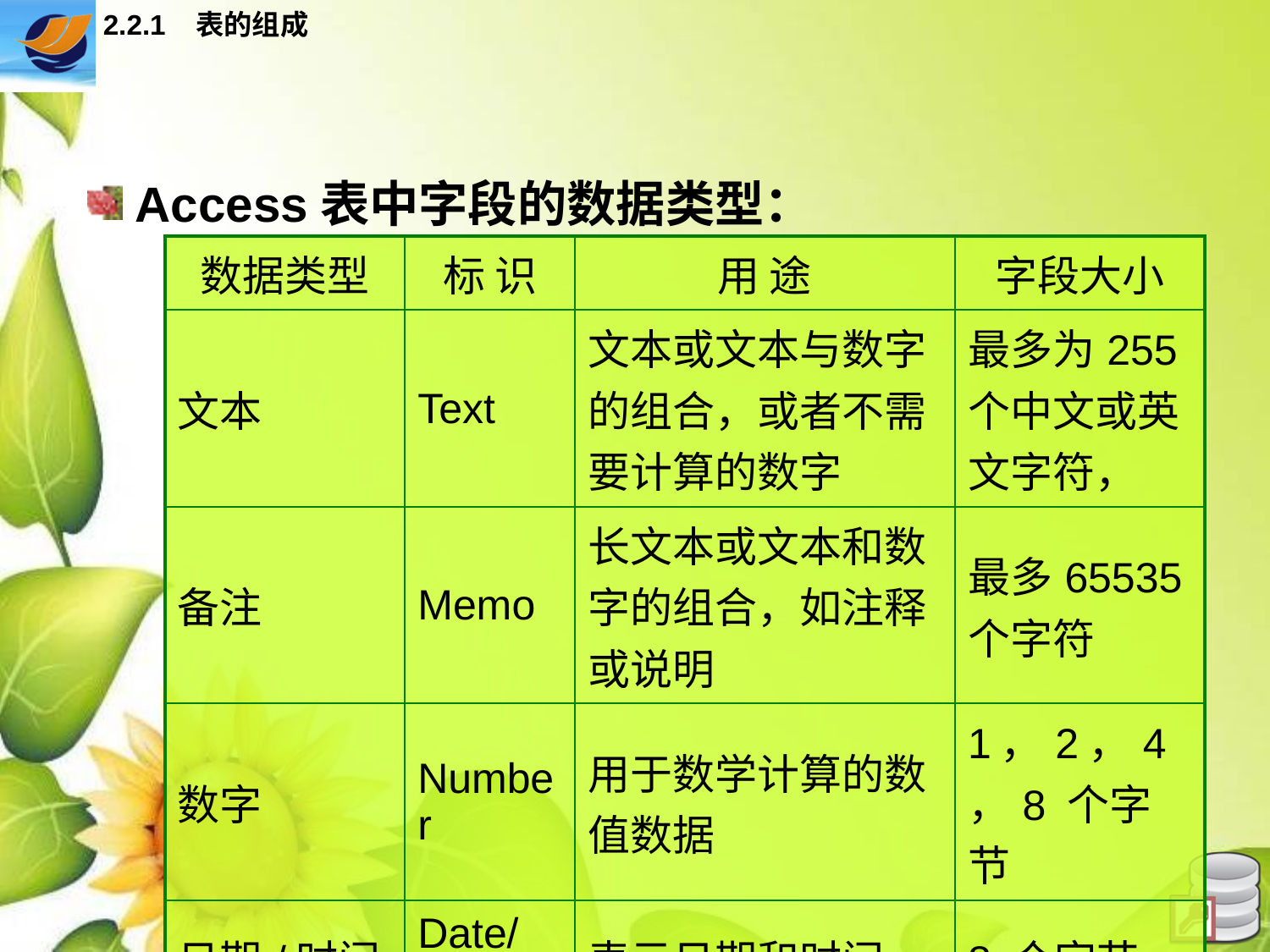

2.2.1   表的组成
Access表中字段的数据类型：
| 数据类型 | 标 识 | 用 途 | 字段大小 |
| --- | --- | --- | --- |
| 文本 | Text | 文本或文本与数字的组合，或者不需要计算的数字 | 最多为255个中文或英文字符， |
| 备注 | Memo | 长文本或文本和数字的组合，如注释或说明 | 最多65535 个字符 |
| 数字 | Number | 用于数学计算的数值数据 | 1，2，4，8 个字节 |
| 日期/时间 | Date/time | 表示日期和时间 | 8 个字节 |